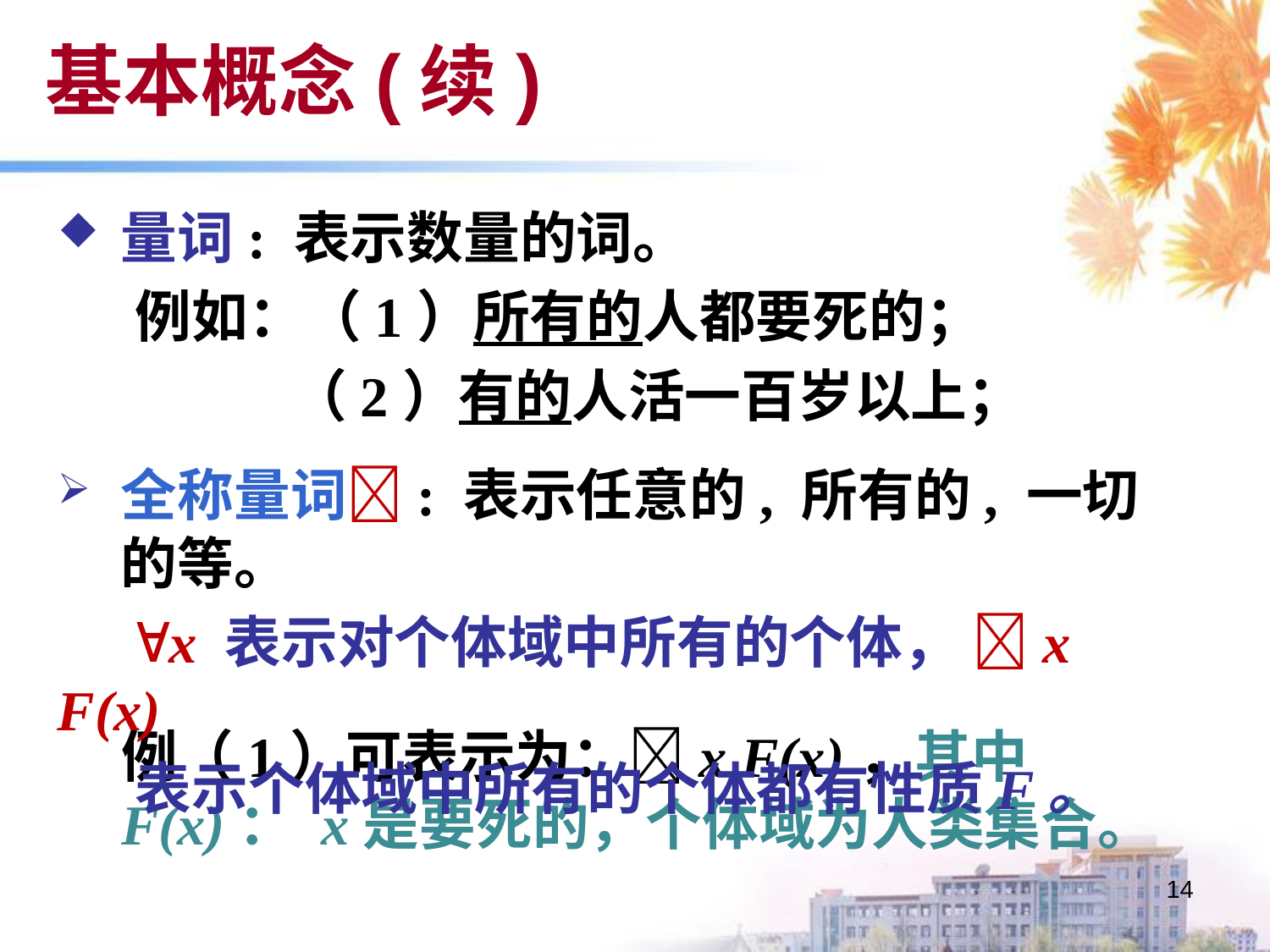

基本概念(续)
量词: 表示数量的词。
     例如：（1）所有的人都要死的；
                 （2）有的人活一百岁以上；
全称量词∀: 表示任意的, 所有的, 一切的等。
     ∀x 表示对个体域中所有的个体， ∀x F(x)
     表示个体域中所有的个体都有性质F。
例（1）可表示为：∀x F(x)，其中F(x)： x是要死的，个体域为人类集合。
14